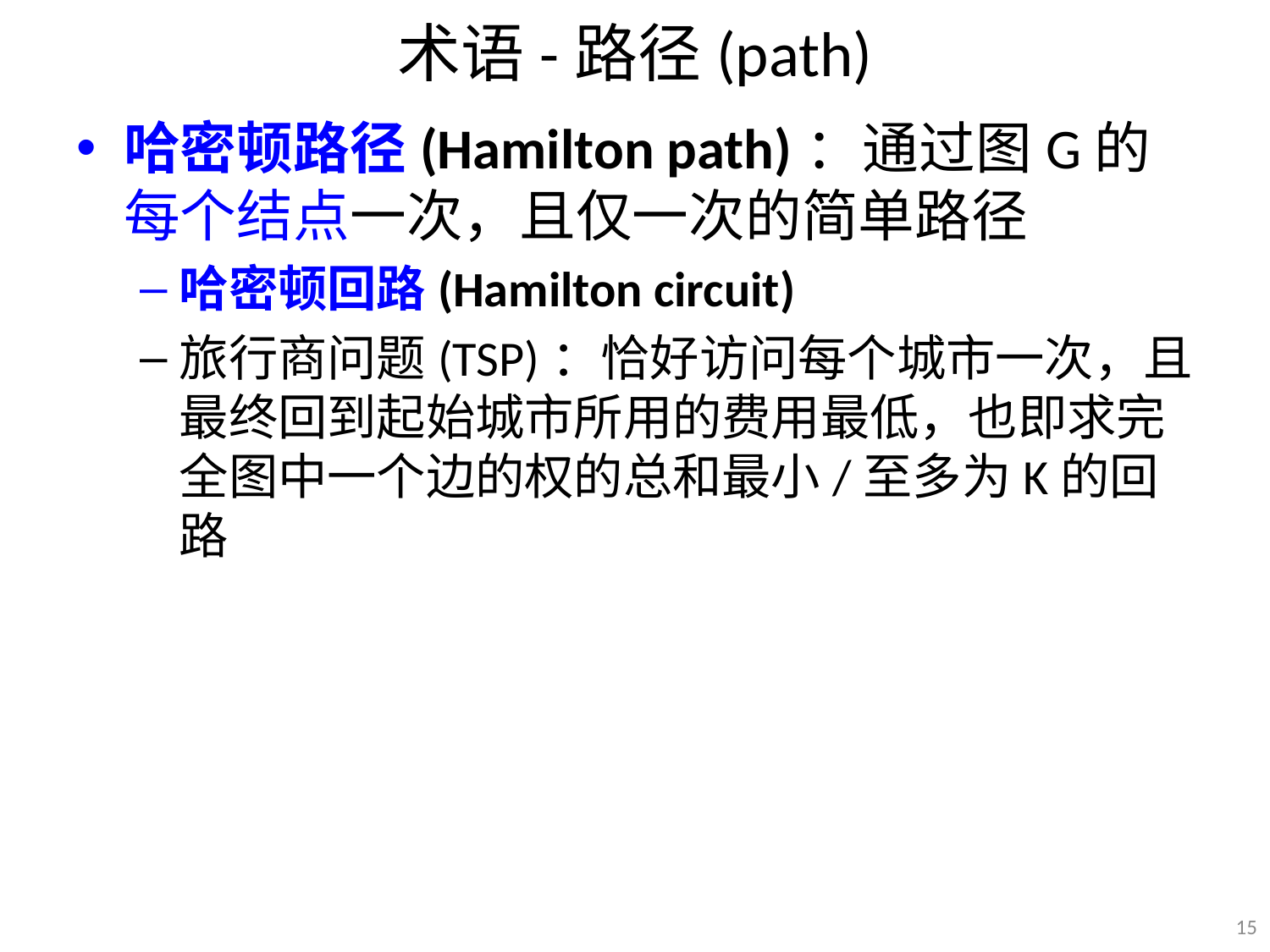

# 术语-路径(path)
哈密顿路径(Hamilton path)：通过图G的每个结点一次，且仅一次的简单路径
哈密顿回路(Hamilton circuit)
旅行商问题(TSP)：恰好访问每个城市一次，且最终回到起始城市所用的费用最低，也即求完全图中一个边的权的总和最小/至多为K的回路

15